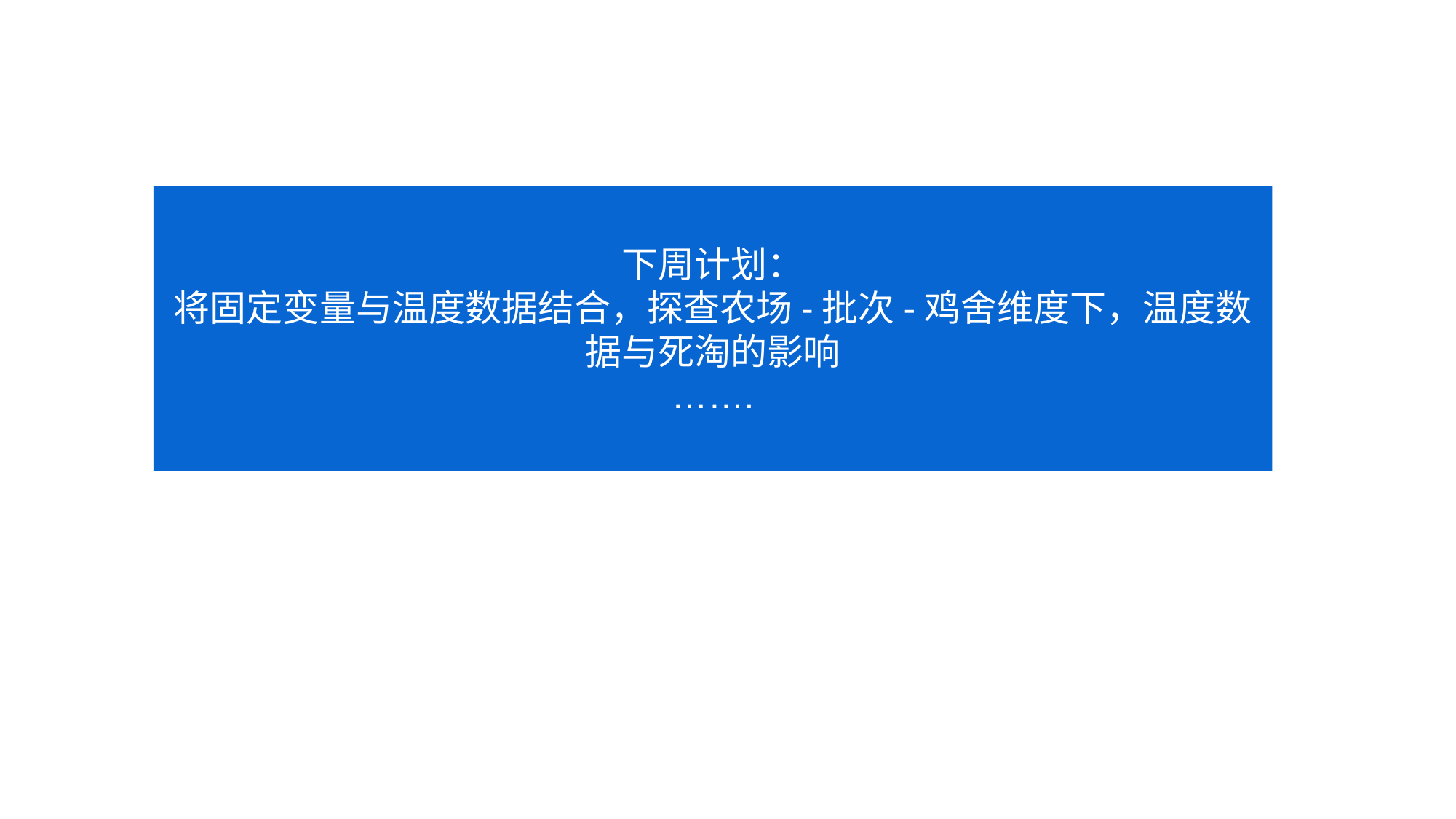

下周计划：
将固定变量与温度数据结合，探查农场-批次-鸡舍维度下，温度数据与死淘的影响
…….